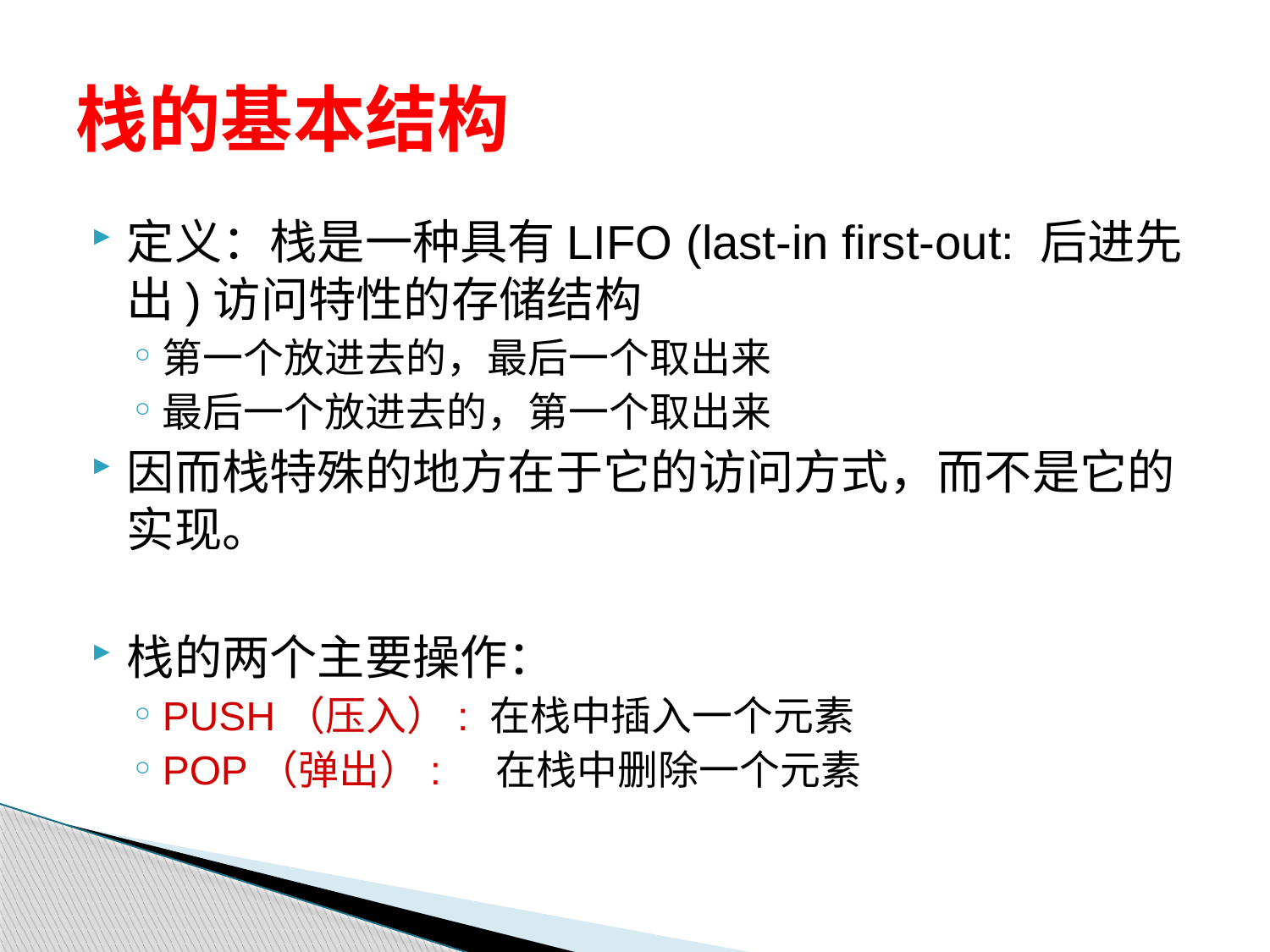

# 栈的基本结构
定义：栈是一种具有LIFO (last-in first-out: 后进先出)访问特性的存储结构
第一个放进去的，最后一个取出来
最后一个放进去的，第一个取出来
因而栈特殊的地方在于它的访问方式，而不是它的实现。

栈的两个主要操作：
PUSH（压入）: 在栈中插入一个元素
POP（弹出）:    在栈中删除一个元素